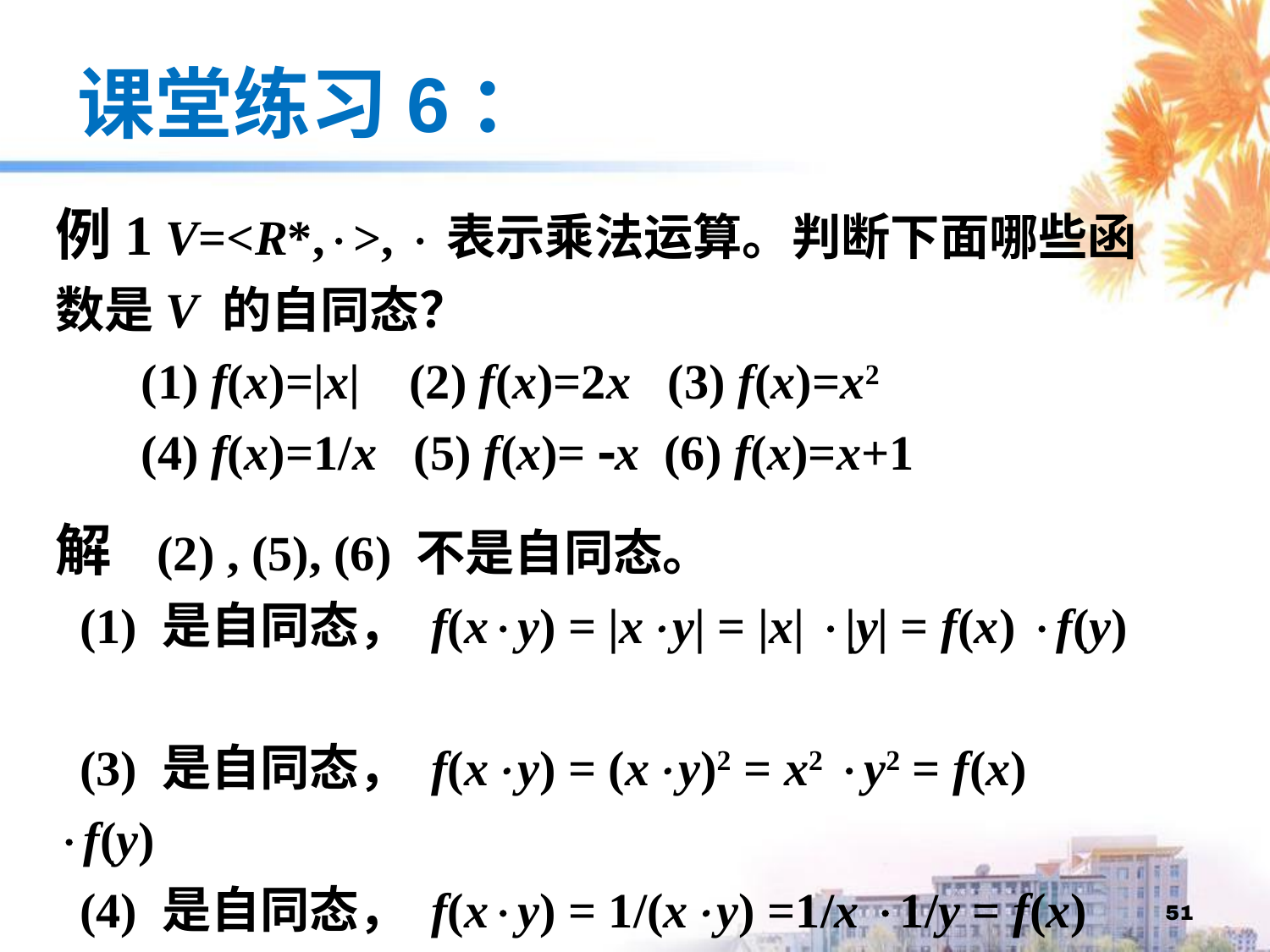

# 课堂练习6：
例1 V=<R*,⋅>, ⋅表示乘法运算。判断下面哪些函数是V 的自同态？
       (1) f(x)=|x|    (2) f(x)=2x   (3) f(x)=x2
       (4) f(x)=1/x   (5) f(x)= −x  (6) f(x)=x+1
解   (2) , (5), (6) 不是自同态。
  (1) 是自同态， f(x⋅y) = |x⋅y| = |x| ⋅|y| = f(x) ⋅f(y)
  (3) 是自同态， f(x⋅y) = (x⋅y)2 = x2 ⋅y2 = f(x) ⋅f(y)
  (4) 是自同态， f(x⋅y) = 1/(x⋅y) =1/x ⋅1/y = f(x) ⋅f(y)
51